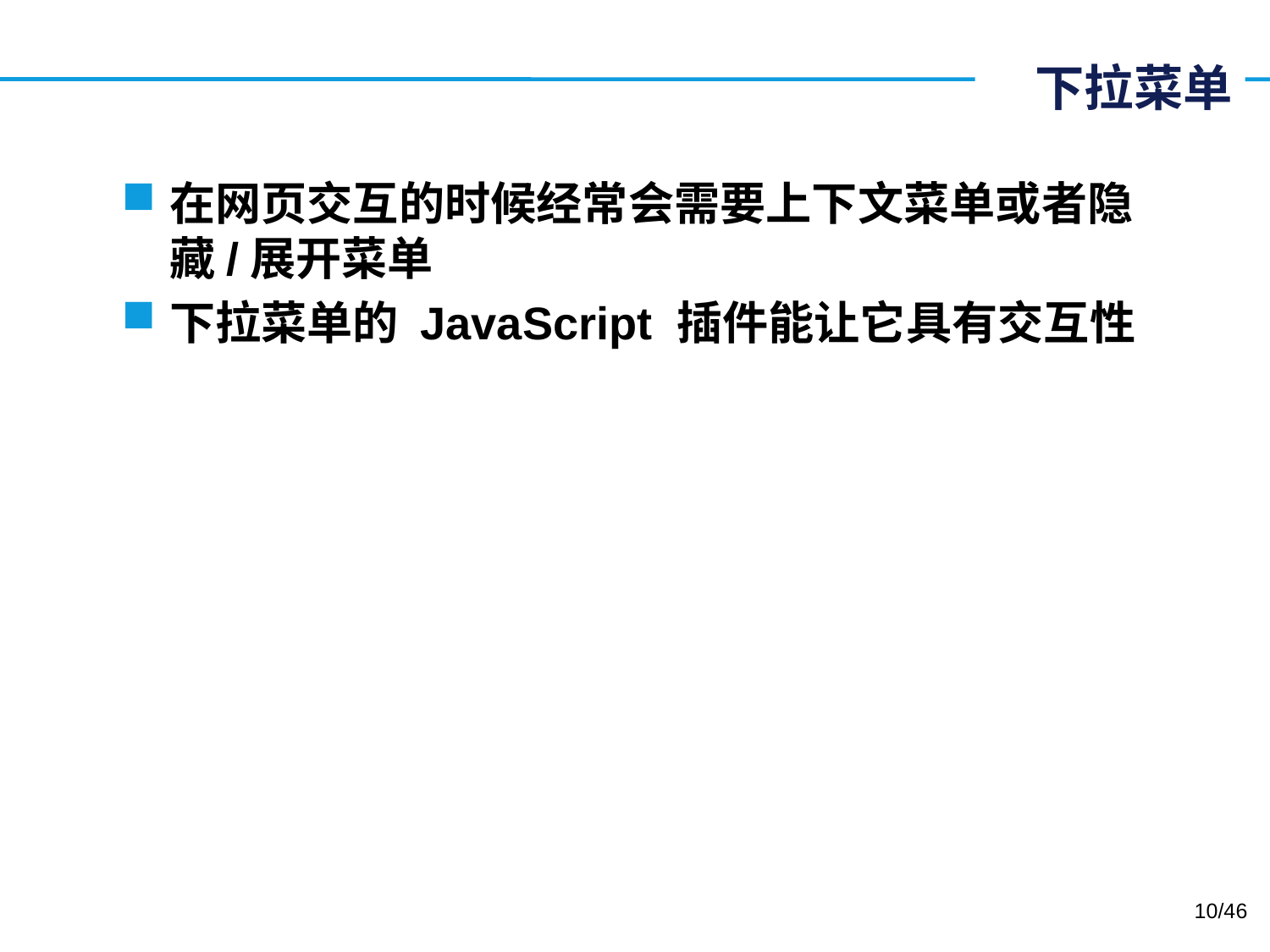

# 下拉菜单
在网页交互的时候经常会需要上下文菜单或者隐藏/展开菜单
下拉菜单的 JavaScript 插件能让它具有交互性

10/46